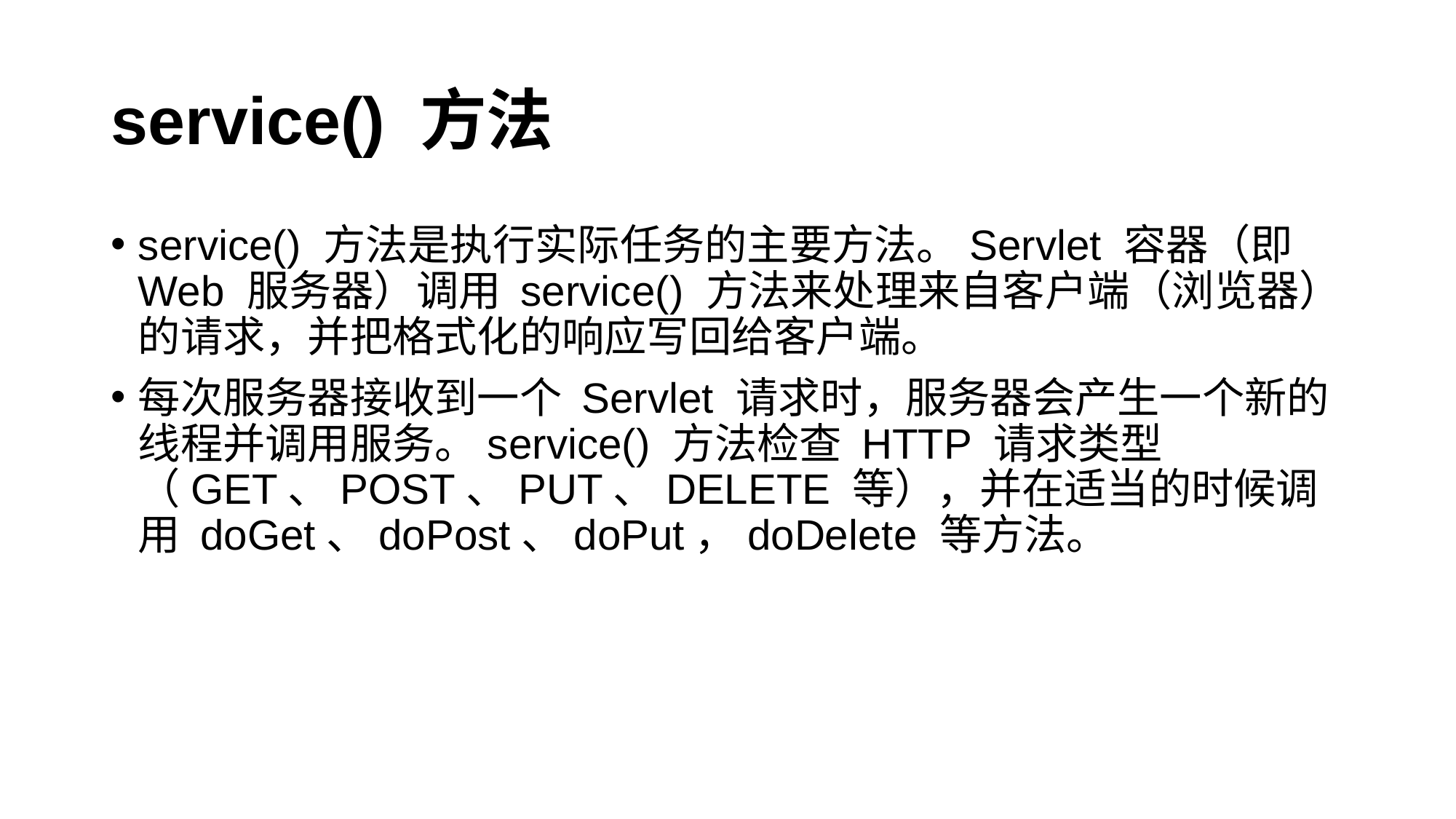

# service() 方法
service() 方法是执行实际任务的主要方法。Servlet 容器（即 Web 服务器）调用 service() 方法来处理来自客户端（浏览器）的请求，并把格式化的响应写回给客户端。
每次服务器接收到一个 Servlet 请求时，服务器会产生一个新的线程并调用服务。service() 方法检查 HTTP 请求类型（GET、POST、PUT、DELETE 等），并在适当的时候调用 doGet、doPost、doPut，doDelete 等方法。